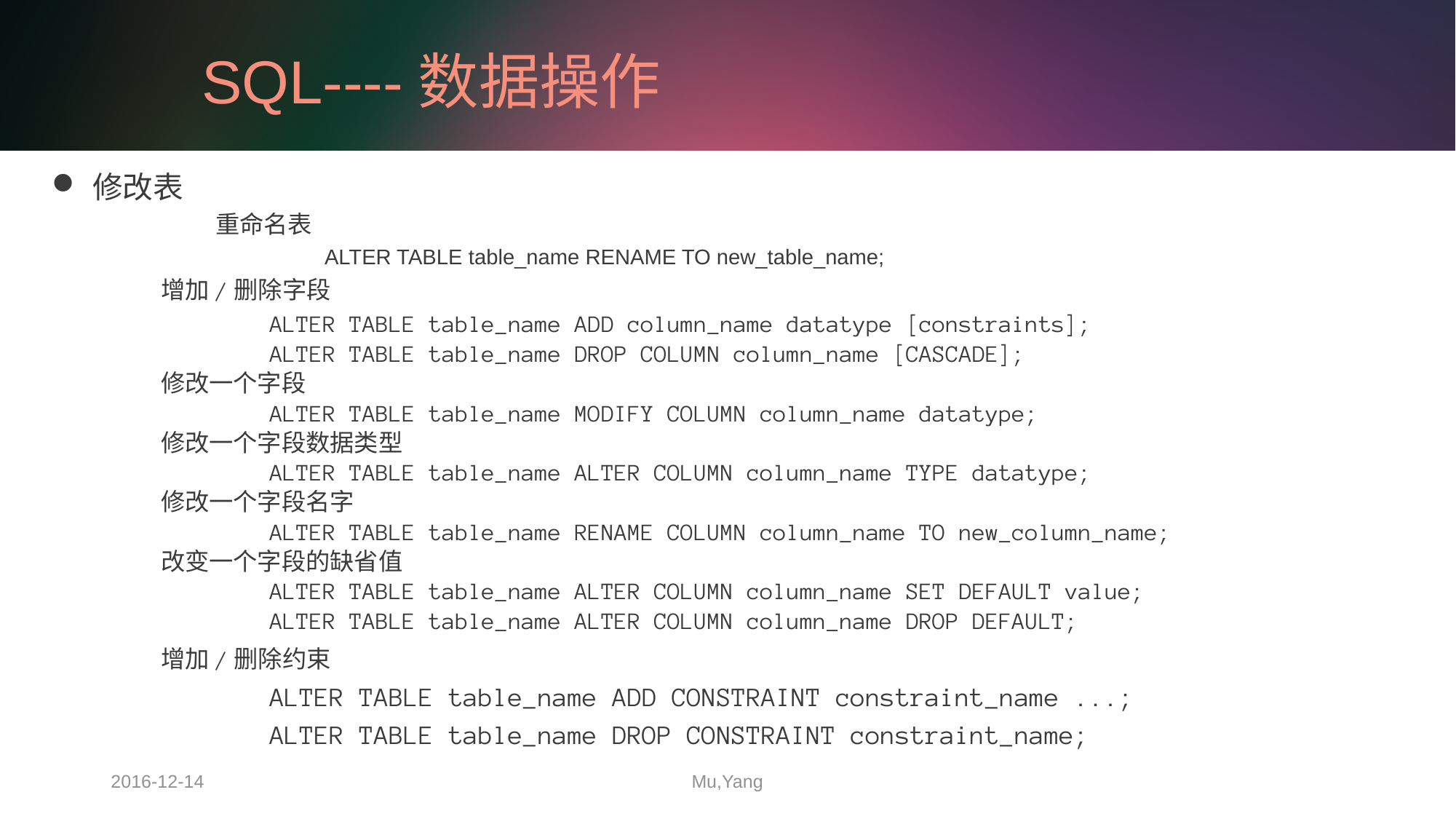

# SQL----数据操作
修改表
	重命名表
		ALTER TABLE table_name RENAME TO new_table_name;
	增加/删除字段
		ALTER TABLE table_name ADD column_name datatype [constraints];
		ALTER TABLE table_name DROP COLUMN column_name [CASCADE];
	修改一个字段
		ALTER TABLE table_name MODIFY COLUMN column_name datatype;
	修改一个字段数据类型
		ALTER TABLE table_name ALTER COLUMN column_name TYPE datatype;
	修改一个字段名字
		ALTER TABLE table_name RENAME COLUMN column_name TO new_column_name;
	改变一个字段的缺省值
		ALTER TABLE table_name ALTER COLUMN column_name SET DEFAULT value;
		ALTER TABLE table_name ALTER COLUMN column_name DROP DEFAULT;
	增加/删除约束
		ALTER TABLE table_name ADD CONSTRAINT constraint_name ...;
		ALTER TABLE table_name DROP CONSTRAINT constraint_name;

2016-12-14
Mu,Yang
78